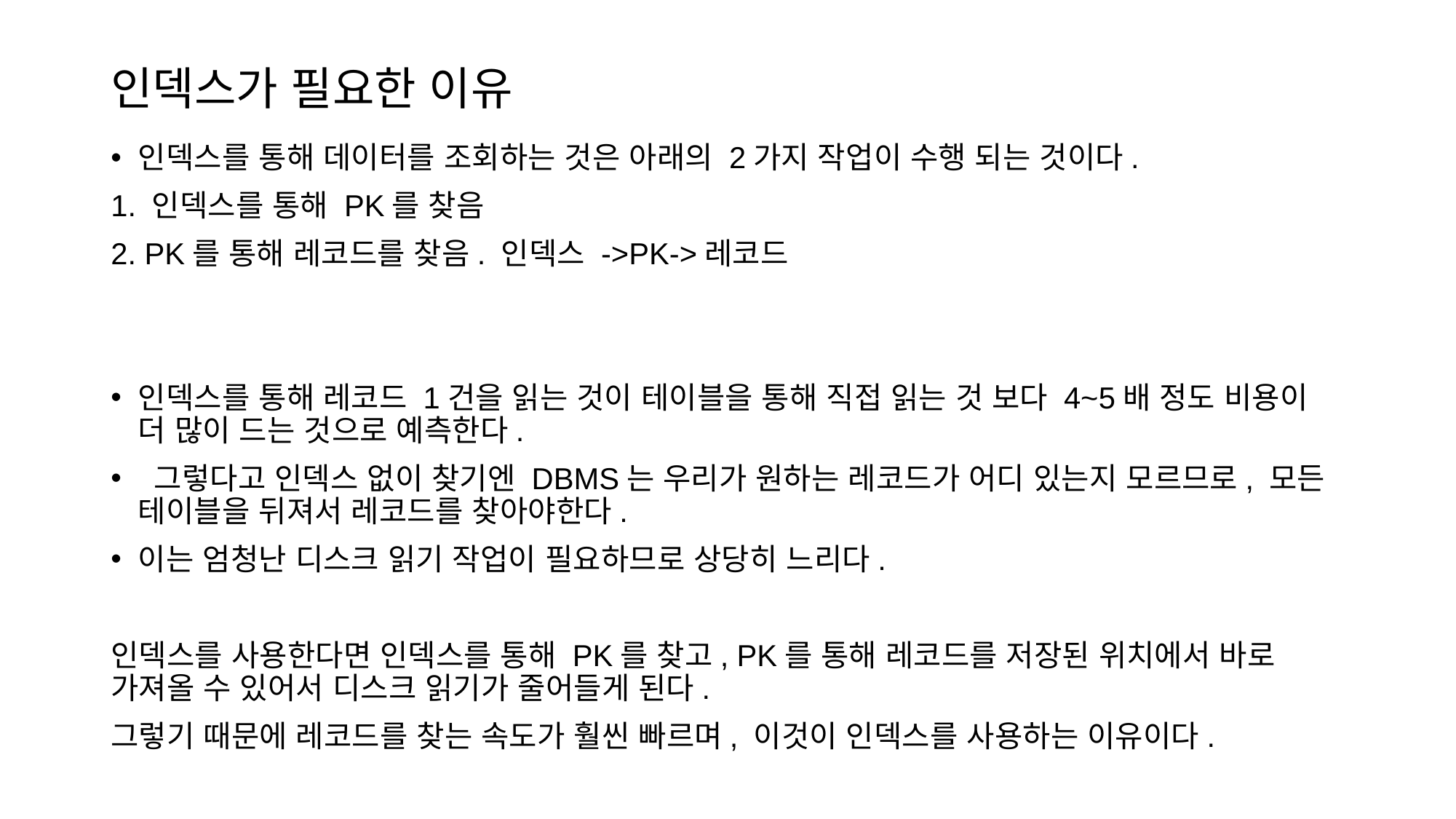

# 인덱스가 필요한 이유
인덱스를 통해 데이터를 조회하는 것은 아래의 2가지 작업이 수행 되는 것이다.
1. 인덱스를 통해 PK를 찾음
2. PK를 통해 레코드를 찾음. 인덱스 ->PK->레코드

인덱스를 통해 레코드 1건을 읽는 것이 테이블을 통해 직접 읽는 것 보다 4~5배 정도 비용이 더 많이 드는 것으로 예측한다.
 그렇다고 인덱스 없이 찾기엔 DBMS는 우리가 원하는 레코드가 어디 있는지 모르므로, 모든 테이블을 뒤져서 레코드를 찾아야한다.
이는 엄청난 디스크 읽기 작업이 필요하므로 상당히 느리다.

인덱스를 사용한다면 인덱스를 통해 PK를 찾고, PK를 통해 레코드를 저장된 위치에서 바로 가져올 수 있어서 디스크 읽기가 줄어들게 된다.
그렇기 때문에 레코드를 찾는 속도가 훨씬 빠르며, 이것이 인덱스를 사용하는 이유이다.